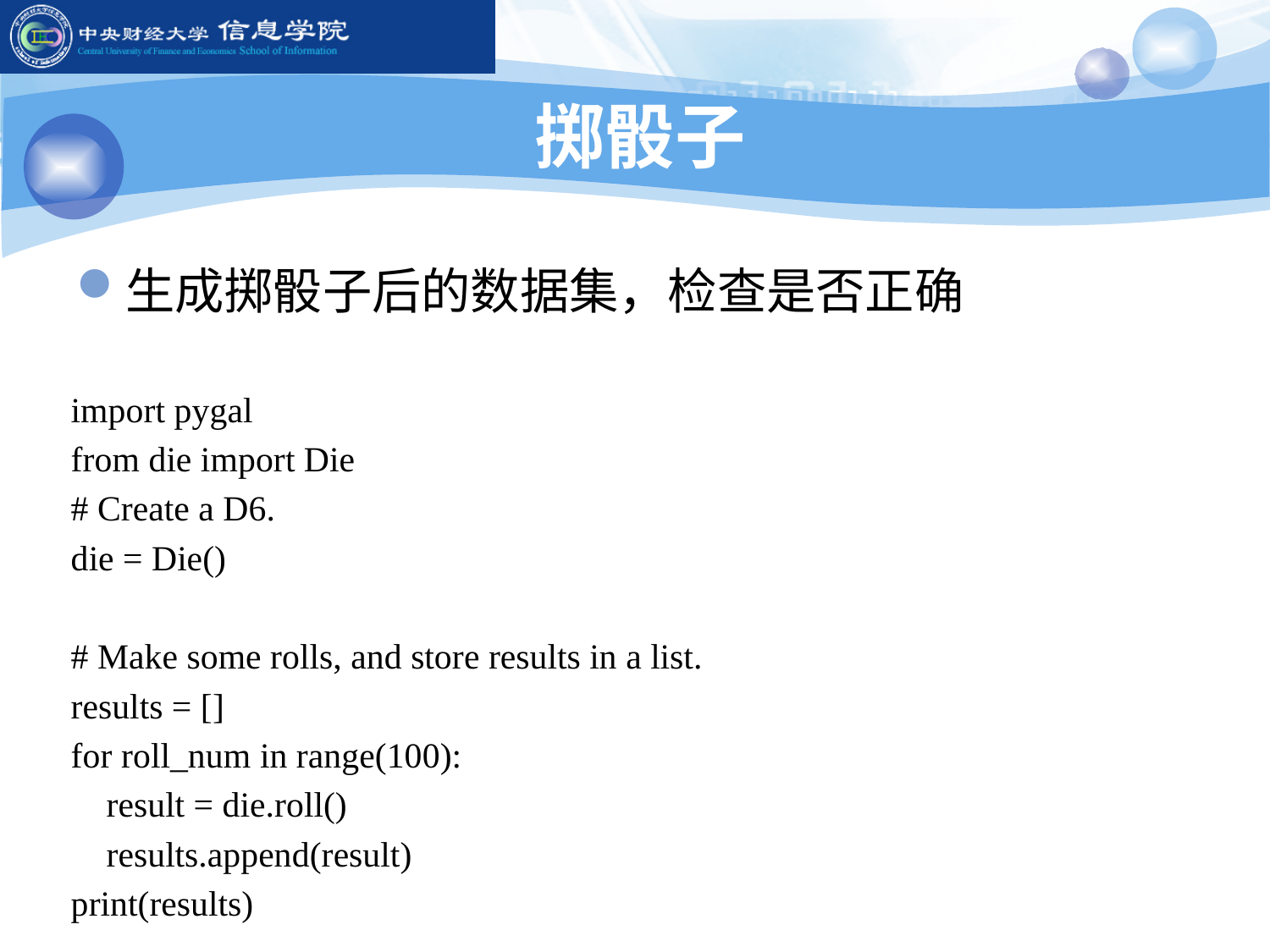

# 掷骰子
生成掷骰子后的数据集，检查是否正确
import pygal
from die import Die
# Create a D6.
die = Die()

# Make some rolls, and store results in a list.
results = []
for roll_num in range(100):
    result = die.roll()
    results.append(result)
print(results)